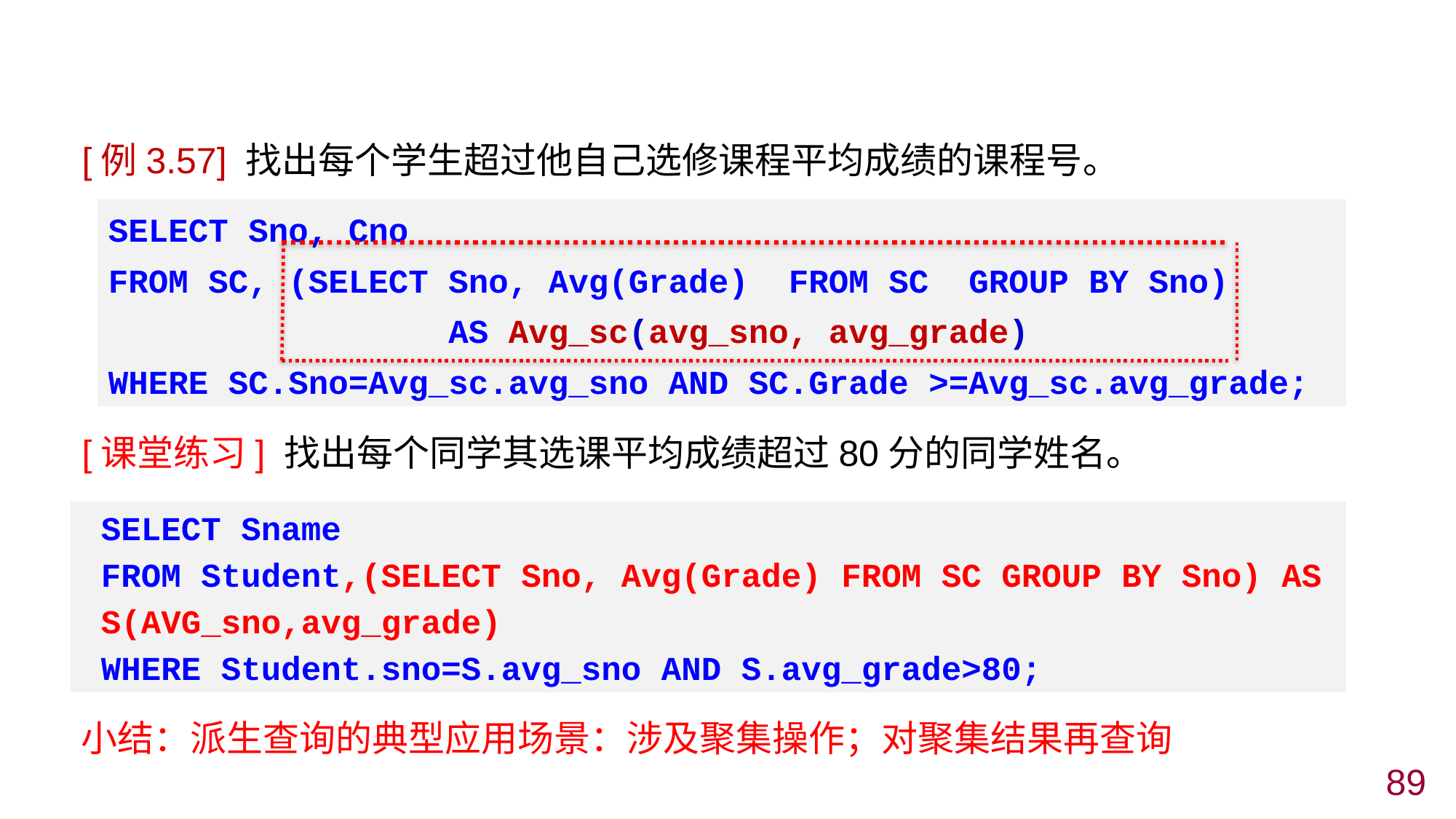

#
[例3.57] 找出每个学生超过他自己选修课程平均成绩的课程号。

[课堂练习] 找出每个同学其选课平均成绩超过80分的同学姓名。

SELECT Sno, Cno
FROM SC, (SELECT Sno, Avg(Grade)  FROM SC  GROUP BY Sno)
                 AS Avg_sc(avg_sno, avg_grade)
WHERE SC.Sno=Avg_sc.avg_sno AND SC.Grade >=Avg_sc.avg_grade;
 SELECT Sname
 FROM Student,(SELECT Sno, Avg(Grade) FROM SC GROUP BY Sno) AS
 S(AVG_sno,avg_grade)
 WHERE Student.sno=S.avg_sno AND S.avg_grade>80;
小结：派生查询的典型应用场景：涉及聚集操作；对聚集结果再查询
89